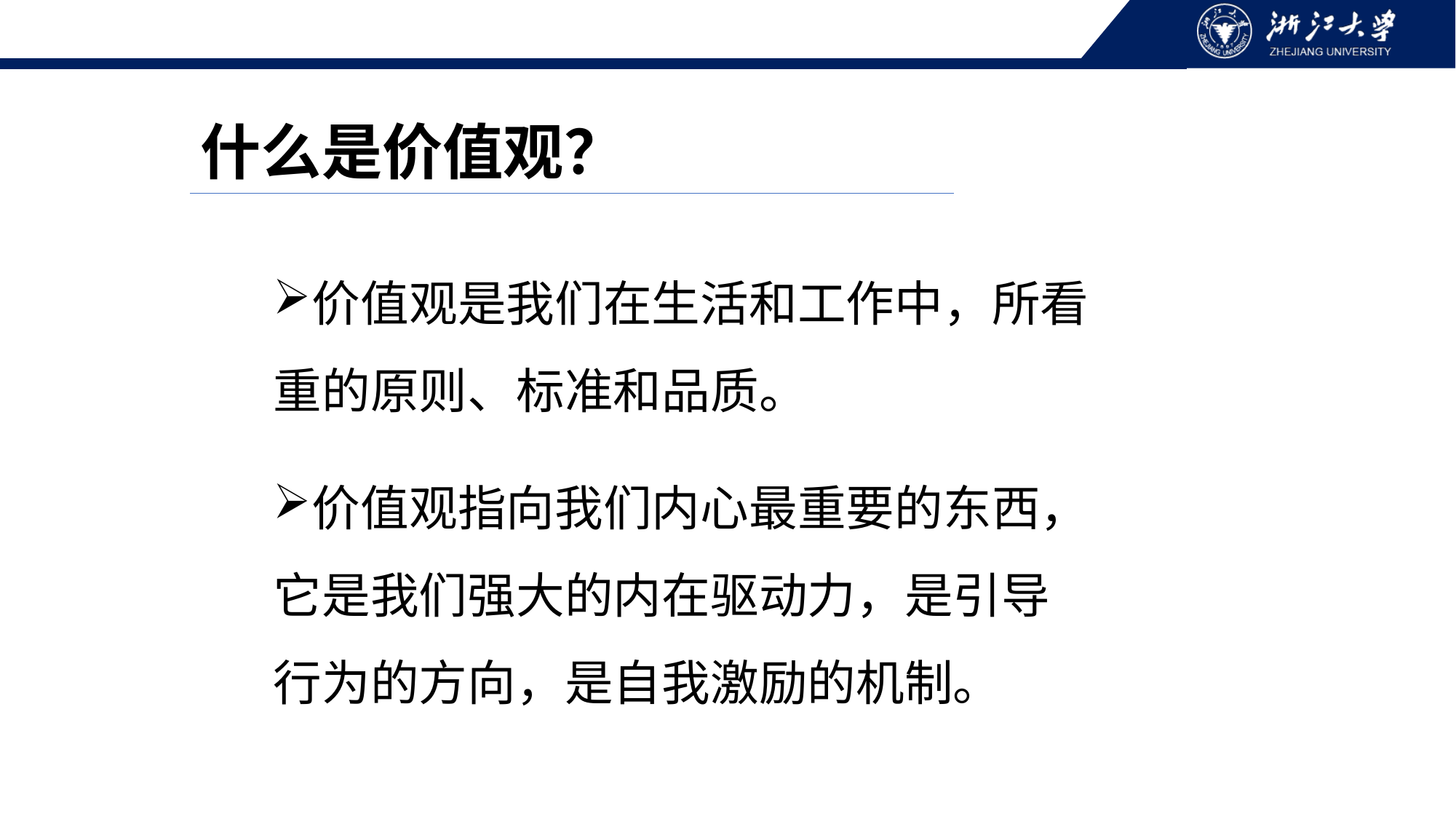

什么是价值观？
价值观是我们在生活和工作中，所看重的原则、标准和品质。

价值观指向我们内心最重要的东西， 它是我们强大的内在驱动力，是引导行为的方向，是自我激励的机制。